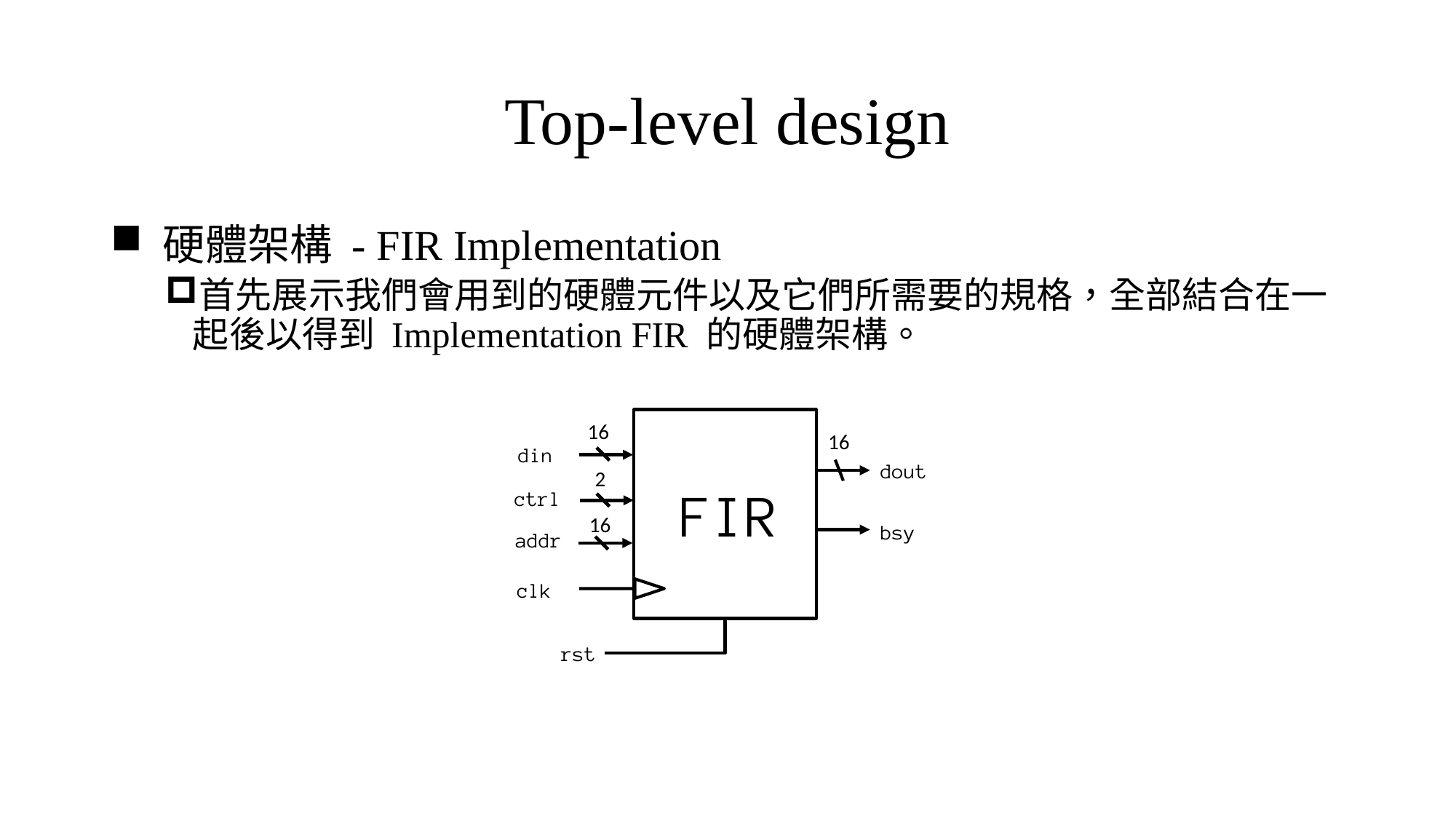

# Top-level design
 硬體架構 - FIR Implementation
首先展示我們會用到的硬體元件以及它們所需要的規格，全部結合在一起後以得到 Implementation FIR 的硬體架構。

16
16
din
dout
2
FIR
ctrl
16
bsy
addr
clk

rst